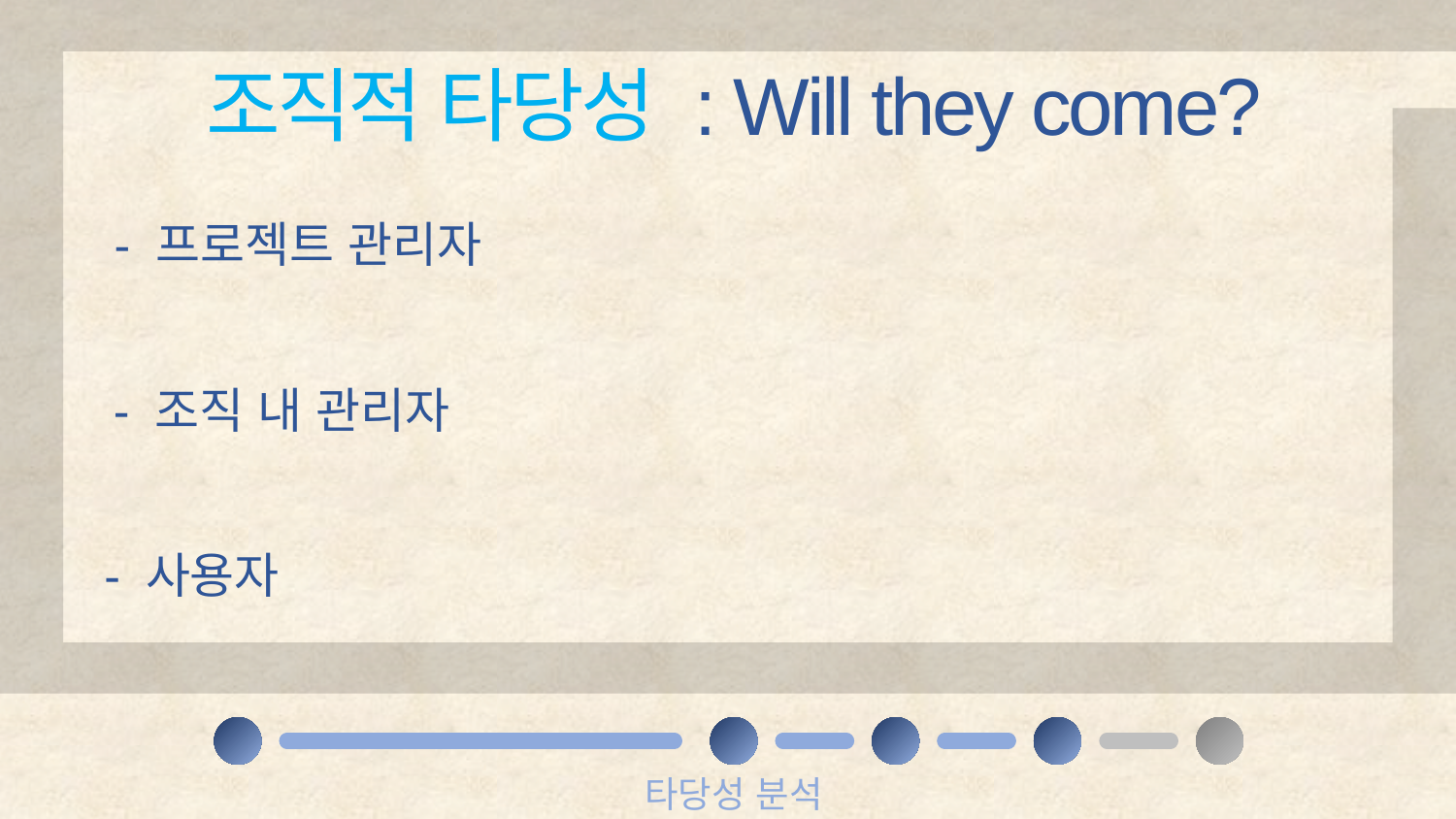

조직적 타당성 : Will they come?
- 프로젝트 관리자
- 조직 내 관리자
- 사용자

타당성 분석